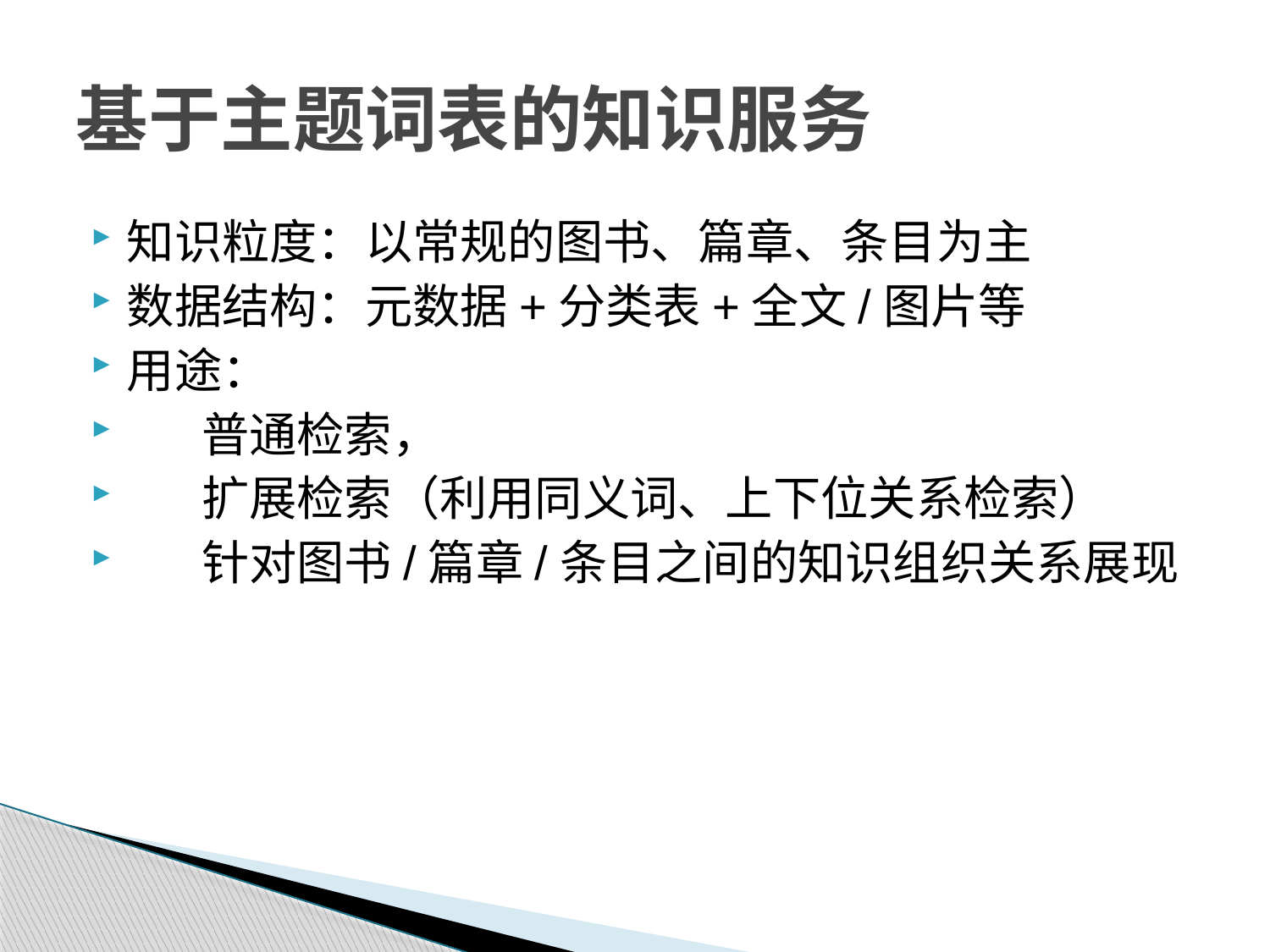

# 基于主题词表的知识服务
知识粒度：以常规的图书、篇章、条目为主
数据结构：元数据+分类表+全文/图片等
用途：
      普通检索，
      扩展检索（利用同义词、上下位关系检索）
      针对图书/篇章/条目之间的知识组织关系展现